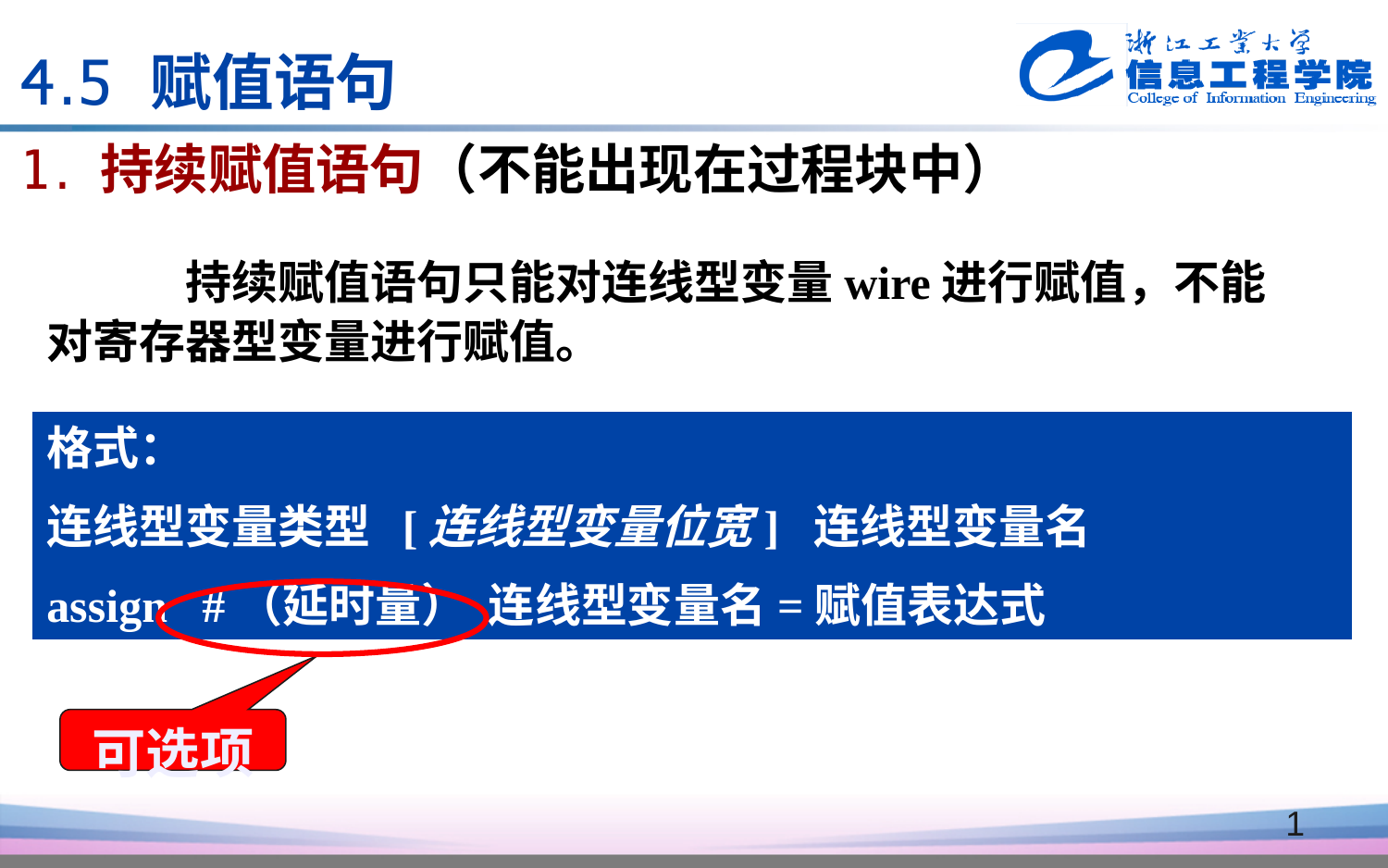

4.5 赋值语句
1. 持续赋值语句（不能出现在过程块中）
	持续赋值语句只能对连线型变量wire进行赋值，不能对寄存器型变量进行赋值。
格式：
连线型变量类型  [连线型变量位宽]  连线型变量名
assign   #（延时量）  连线型变量名=赋值表达式

可选项
1